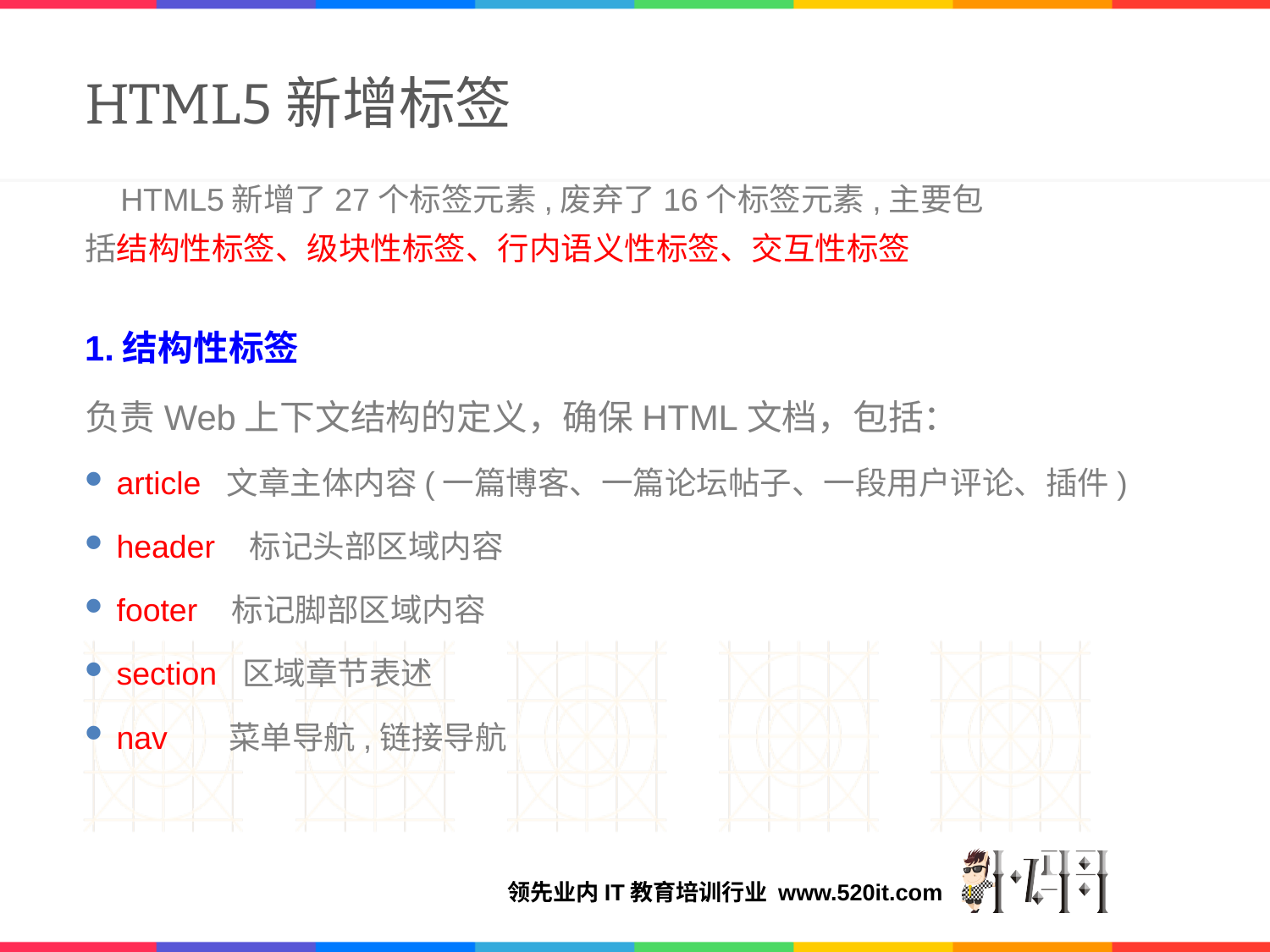

# HTML5新增标签
    HTML5新增了27个标签元素,废弃了16个标签元素,主要包括结构性标签、级块性标签、行内语义性标签、交互性标签

1.结构性标签
负责Web上下文结构的定义，确保HTML文档，包括：
article  文章主体内容(一篇博客、一篇论坛帖子、一段用户评论、插件)
header   标记头部区域内容
footer   标记脚部区域内容
section  区域章节表述
nav      菜单导航,链接导航